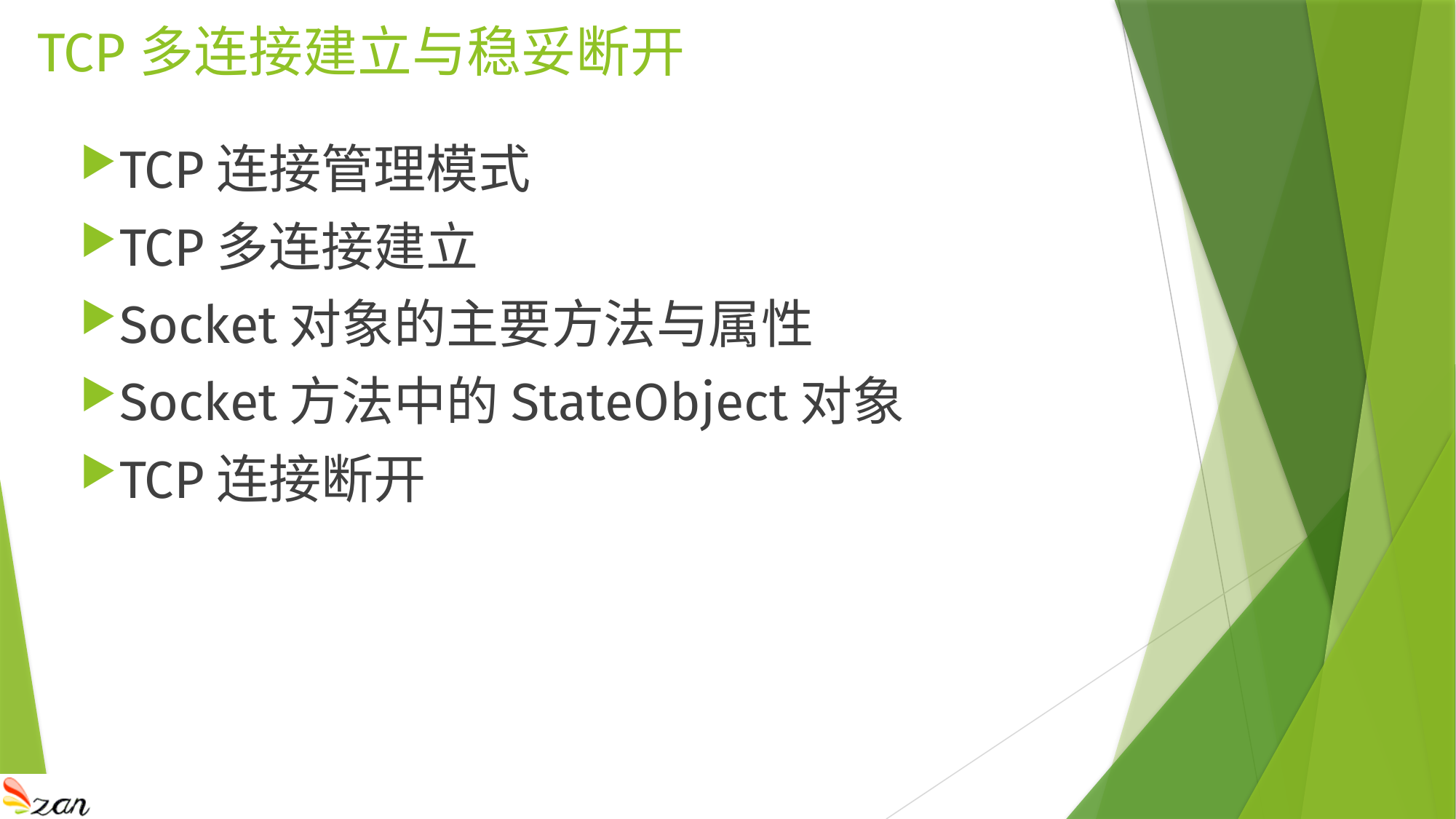

# TCP多连接建立与稳妥断开
TCP连接管理模式
TCP多连接建立
Socket对象的主要方法与属性
Socket方法中的StateObject对象
TCP连接断开